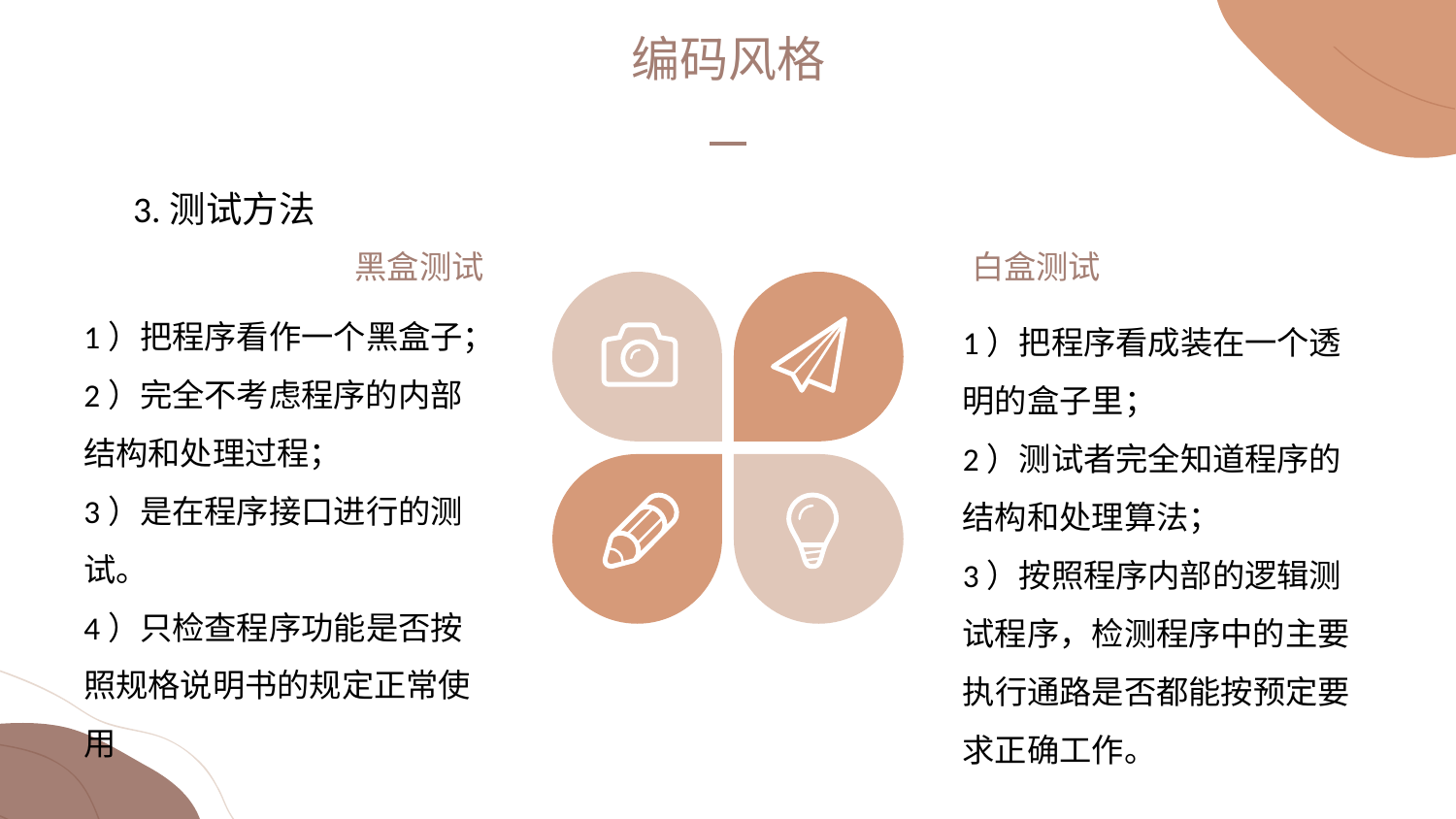

编码风格
为了
3.测试方法

黑盒测试
白盒测试

1）把程序看作一个黑盒子；
2）完全不考虑程序的内部结构和处理过程；
3）是在程序接口进行的测试。
4）只检查程序功能是否按照规格说明书的规定正常使用
1）把程序看成装在一个透明的盒子里；
2）测试者完全知道程序的结构和处理算法；
3）按照程序内部的逻辑测试程序，检测程序中的主要执行通路是否都能按预定要求正确工作。